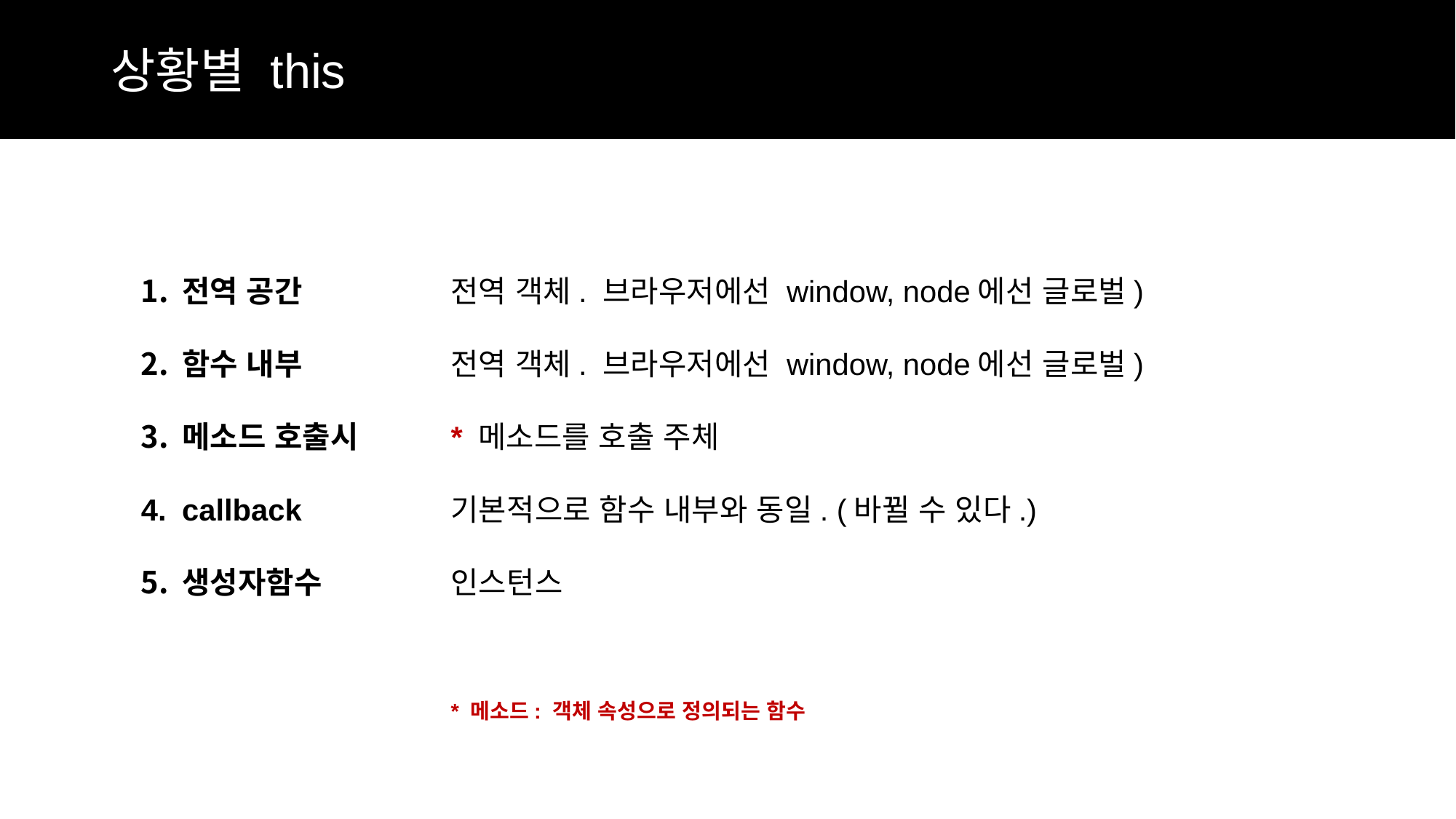

상황별 this
전역 공간
함수 내부
메소드 호출시
callback
생성자함수

전역 객체. 브라우저에선 window, node에선 글로벌)
전역 객체. 브라우저에선 window, node에선 글로벌)
* 메소드를 호출 주체
기본적으로 함수 내부와 동일. (바뀔 수 있다.)
인스턴스

* 메소드: 객체 속성으로 정의되는 함수